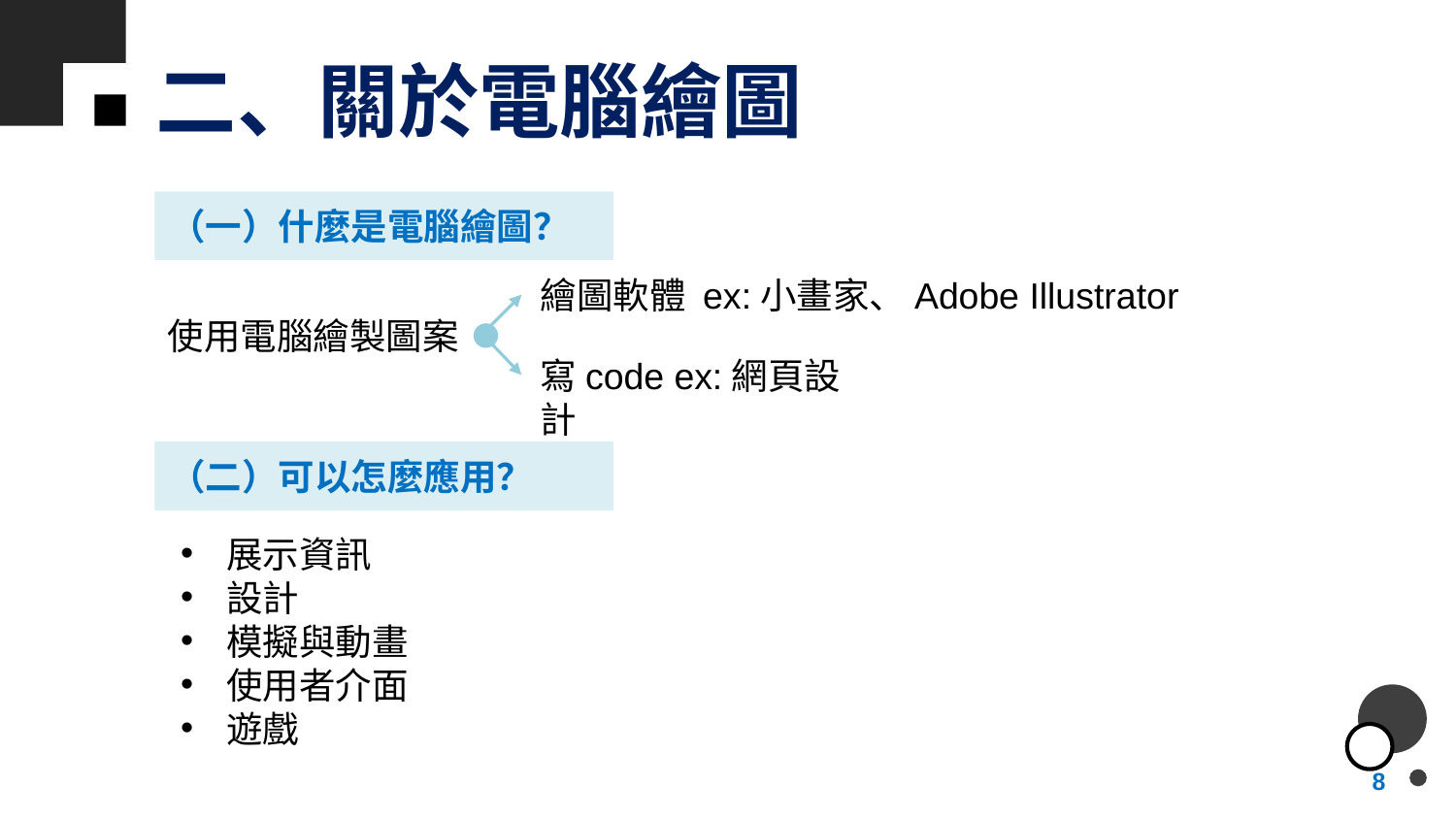

# 二、關於電腦繪圖
（一）什麼是電腦繪圖？
繪圖軟體 ex:小畫家、Adobe Illustrator
使用電腦繪製圖案

寫code ex:網頁設計
（二）可以怎麼應用？
展示資訊
設計
模擬與動畫
使用者介面
遊戲

8